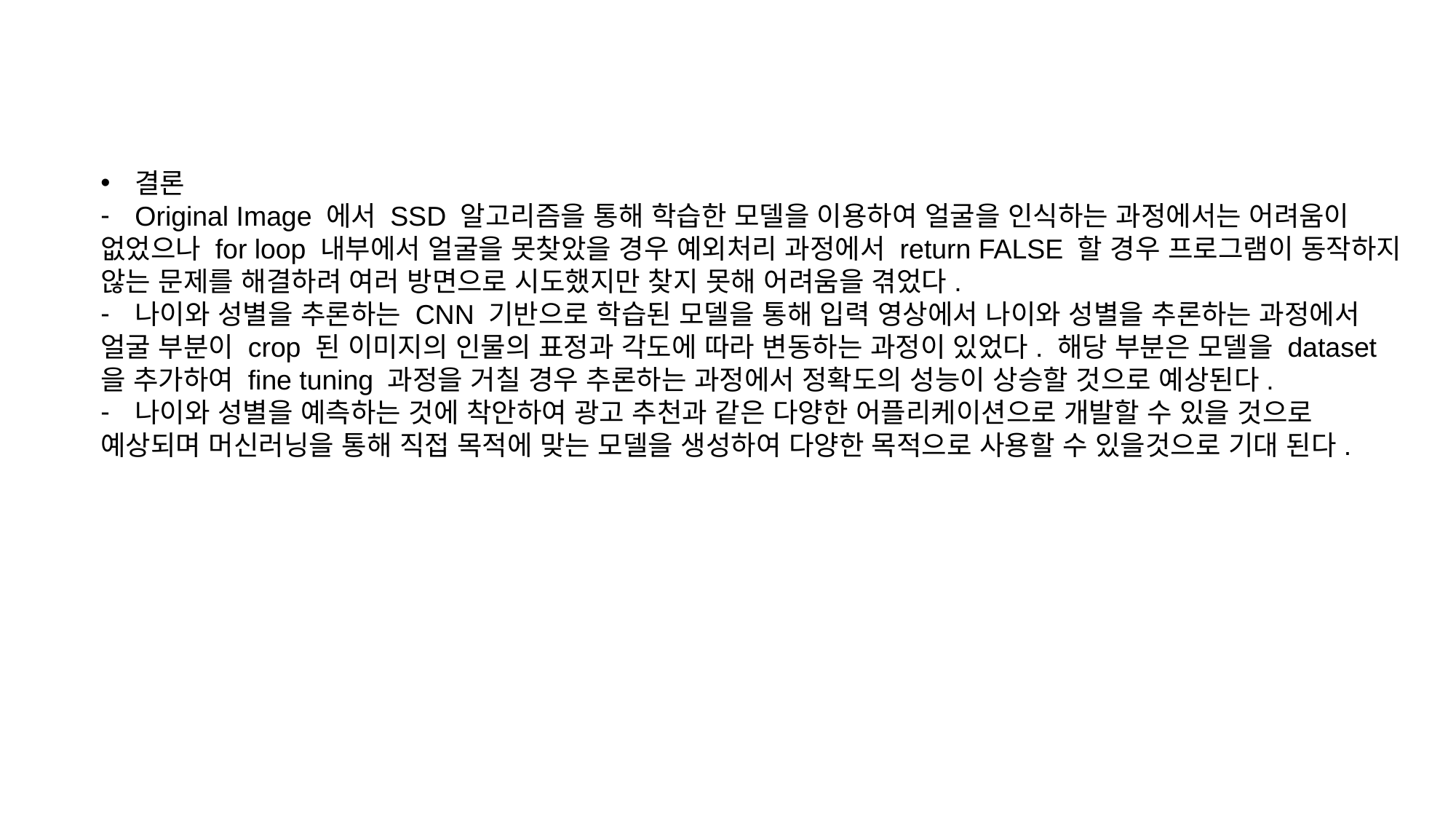

결론
Original Image 에서 SSD 알고리즘을 통해 학습한 모델을 이용하여 얼굴을 인식하는 과정에서는 어려움이
없었으나 for loop 내부에서 얼굴을 못찾았을 경우 예외처리 과정에서 return FALSE 할 경우 프로그램이 동작하지
않는 문제를 해결하려 여러 방면으로 시도했지만 찾지 못해 어려움을 겪었다.
나이와 성별을 추론하는 CNN 기반으로 학습된 모델을 통해 입력 영상에서 나이와 성별을 추론하는 과정에서
얼굴 부분이 crop 된 이미지의 인물의 표정과 각도에 따라 변동하는 과정이 있었다. 해당 부분은 모델을 dataset
을 추가하여 fine tuning 과정을 거칠 경우 추론하는 과정에서 정확도의 성능이 상승할 것으로 예상된다.
나이와 성별을 예측하는 것에 착안하여 광고 추천과 같은 다양한 어플리케이션으로 개발할 수 있을 것으로
예상되며 머신러닝을 통해 직접 목적에 맞는 모델을 생성하여 다양한 목적으로 사용할 수 있을것으로 기대 된다.